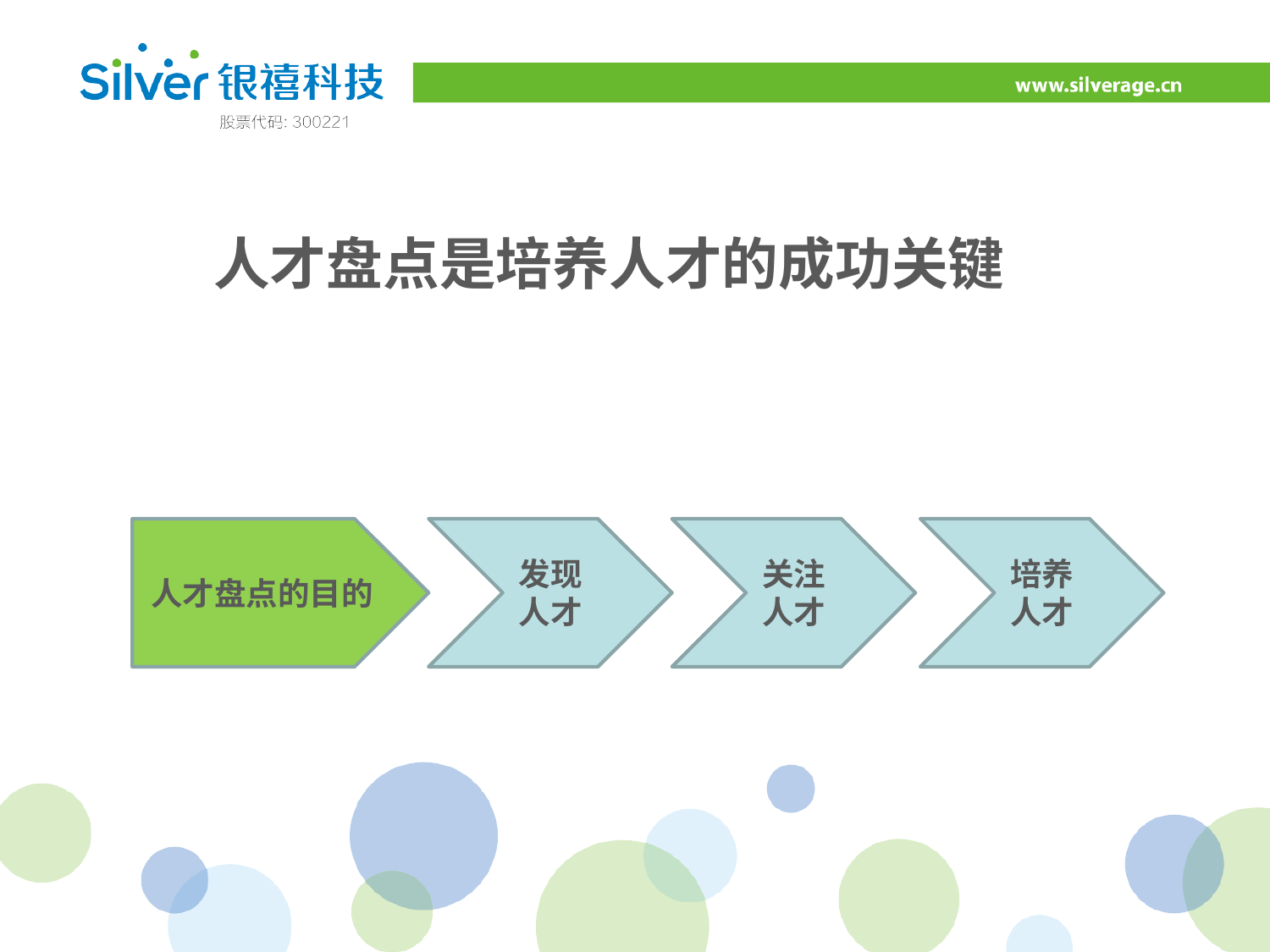

人才盘点是培养人才的成功关键
人才盘点的目的
发现人才
关注人才
培养人才